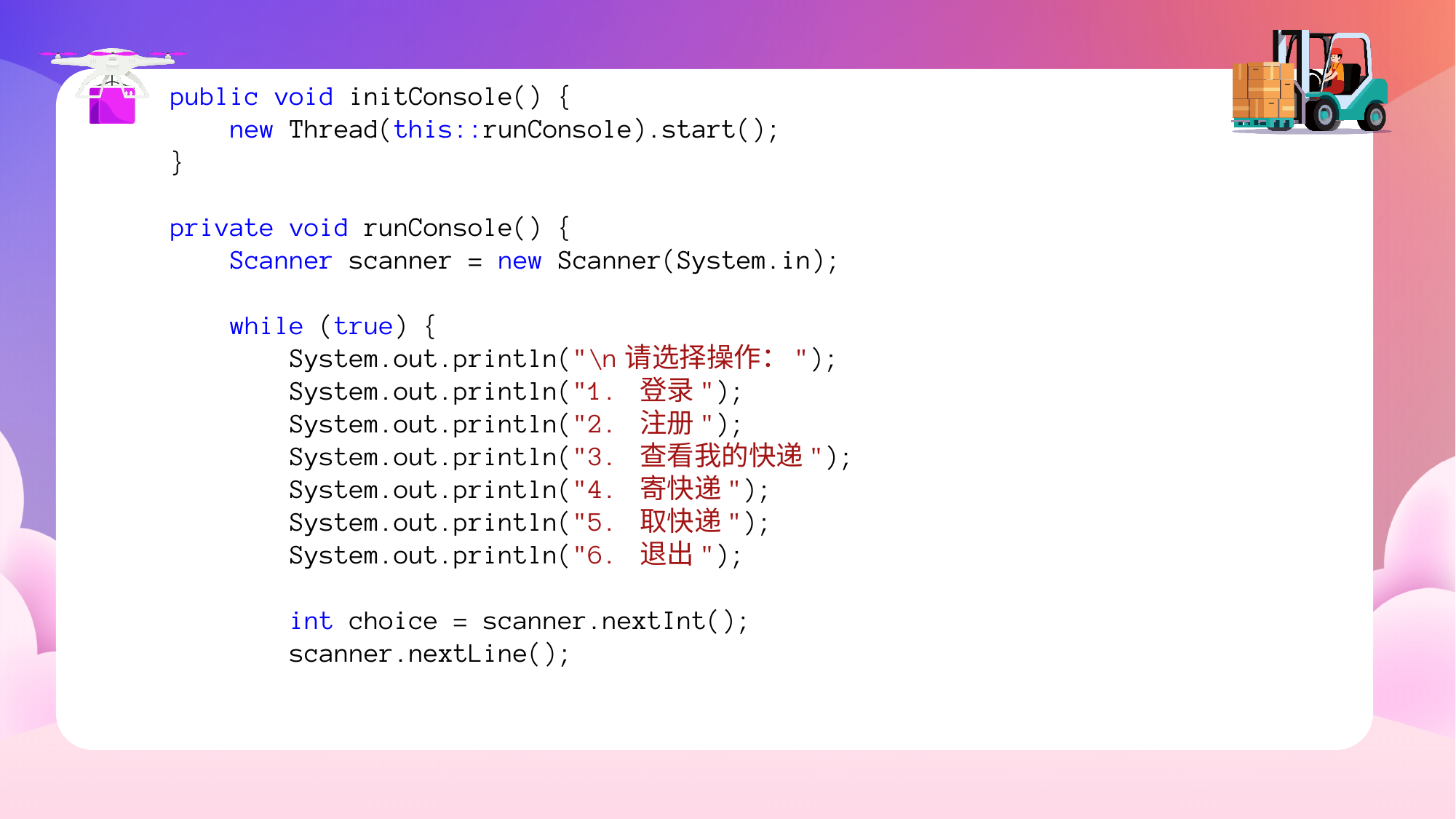

public void initConsole() {
        new Thread(this::runConsole).start();
    }
    private void runConsole() {
        Scanner scanner = new Scanner(System.in);
        while (true) {
            System.out.println("\n请选择操作：");
            System.out.println("1. 登录");
            System.out.println("2. 注册");
            System.out.println("3. 查看我的快递");
            System.out.println("4. 寄快递");
            System.out.println("5. 取快递");
            System.out.println("6. 退出");
            int choice = scanner.nextInt();
            scanner.nextLine();